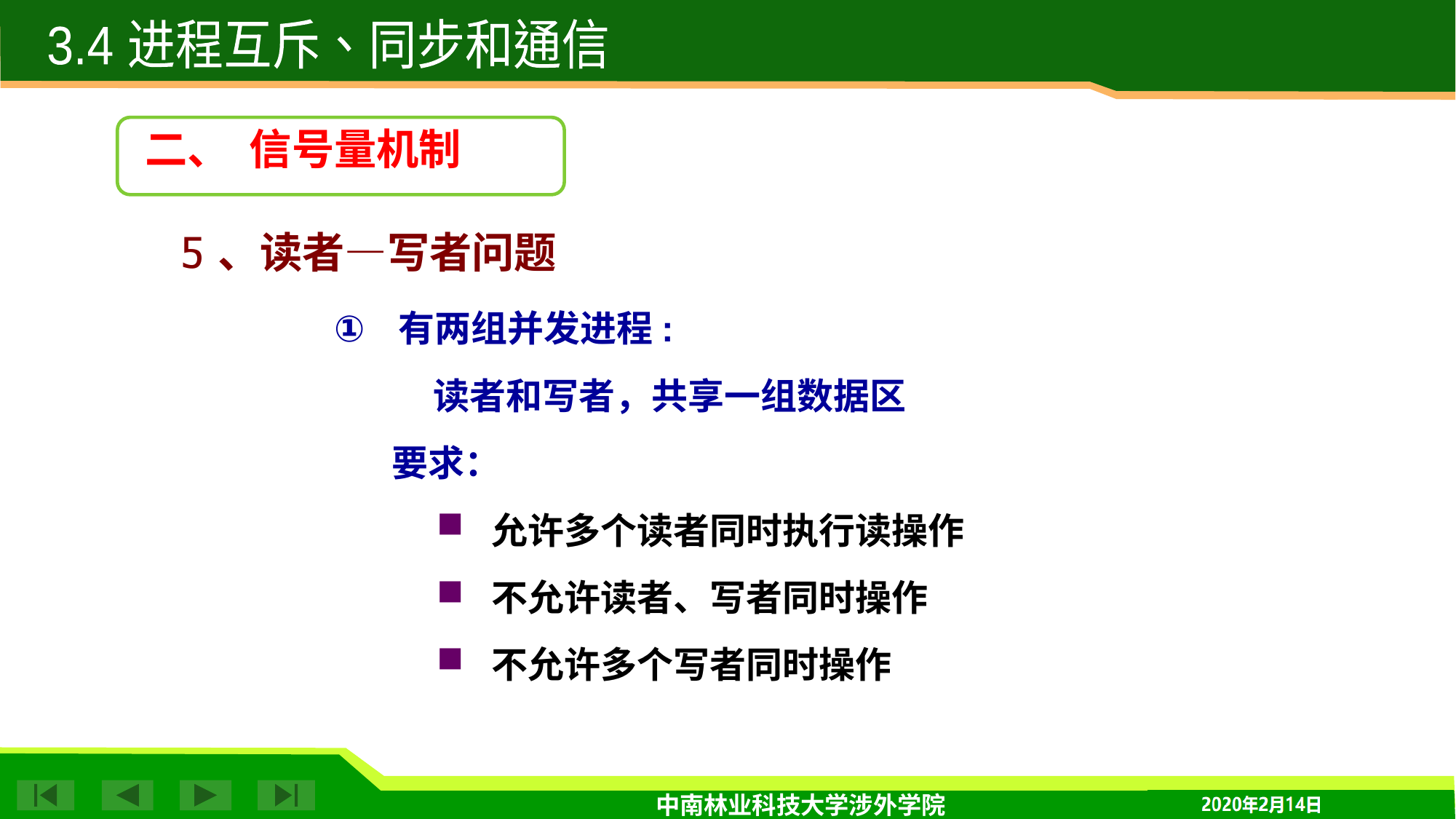

3.4 进程互斥、同步和通信
二、  信号量机制

5、读者—写者问题
有两组并发进程:
           读者和写者，共享一组数据区
      要求：
允许多个读者同时执行读操作
不允许读者、写者同时操作
不允许多个写者同时操作